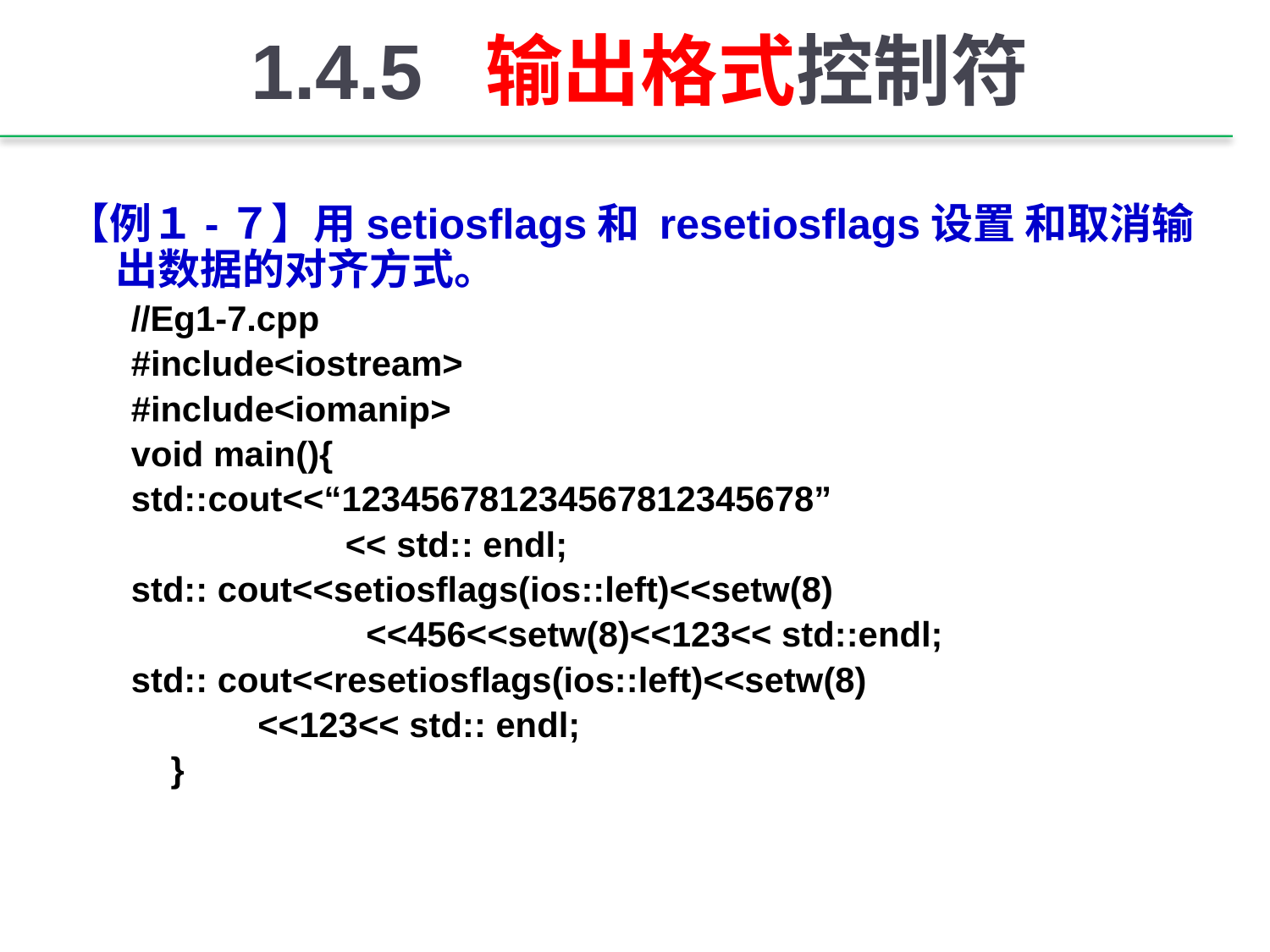

# 1.4.5  输出格式控制符
【例１-７】用setiosflags和 resetiosflags设置 和取消输出数据的对齐方式。
//Eg1-7.cpp
#include<iostream>
#include<iomanip>
void main(){
std::cout<<“123456781234567812345678”
                      << std:: endl;
std:: cout<<setiosflags(ios::left)<<setw(8)
		       <<456<<setw(8)<<123<< std::endl;
std:: cout<<resetiosflags(ios::left)<<setw(8)
             <<123<< std:: endl;
	}